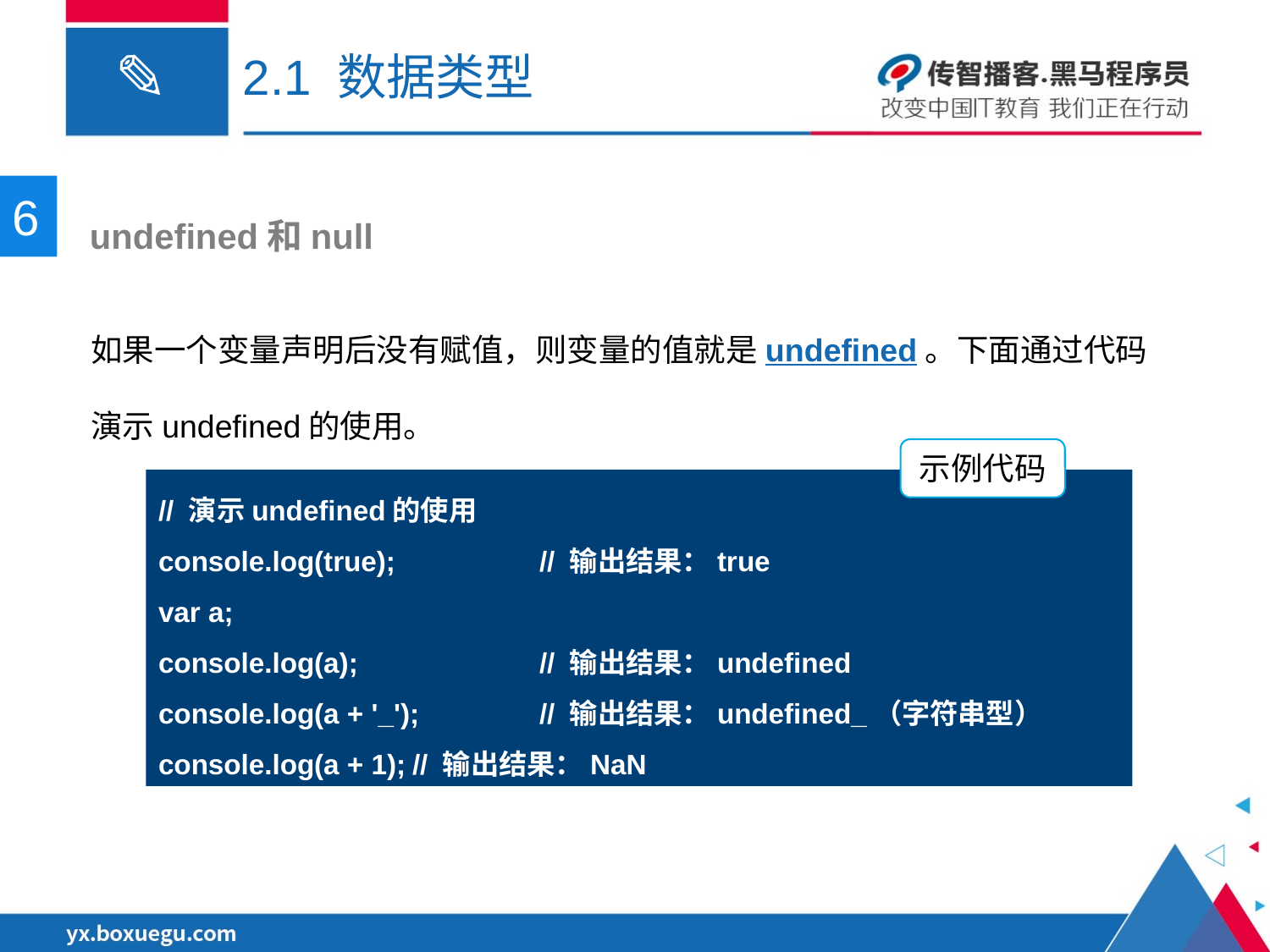

# 2.1 数据类型

6
  undefined和null
如果一个变量声明后没有赋值，则变量的值就是undefined。下面通过代码演示undefined的使用。
示例代码
// 演示undefined的使用
console.log(true);		// 输出结果：true
var a;
console.log(a);		// 输出结果：undefined
console.log(a + '_');	// 输出结果：undefined_（字符串型）
console.log(a + 1);	// 输出结果：NaN